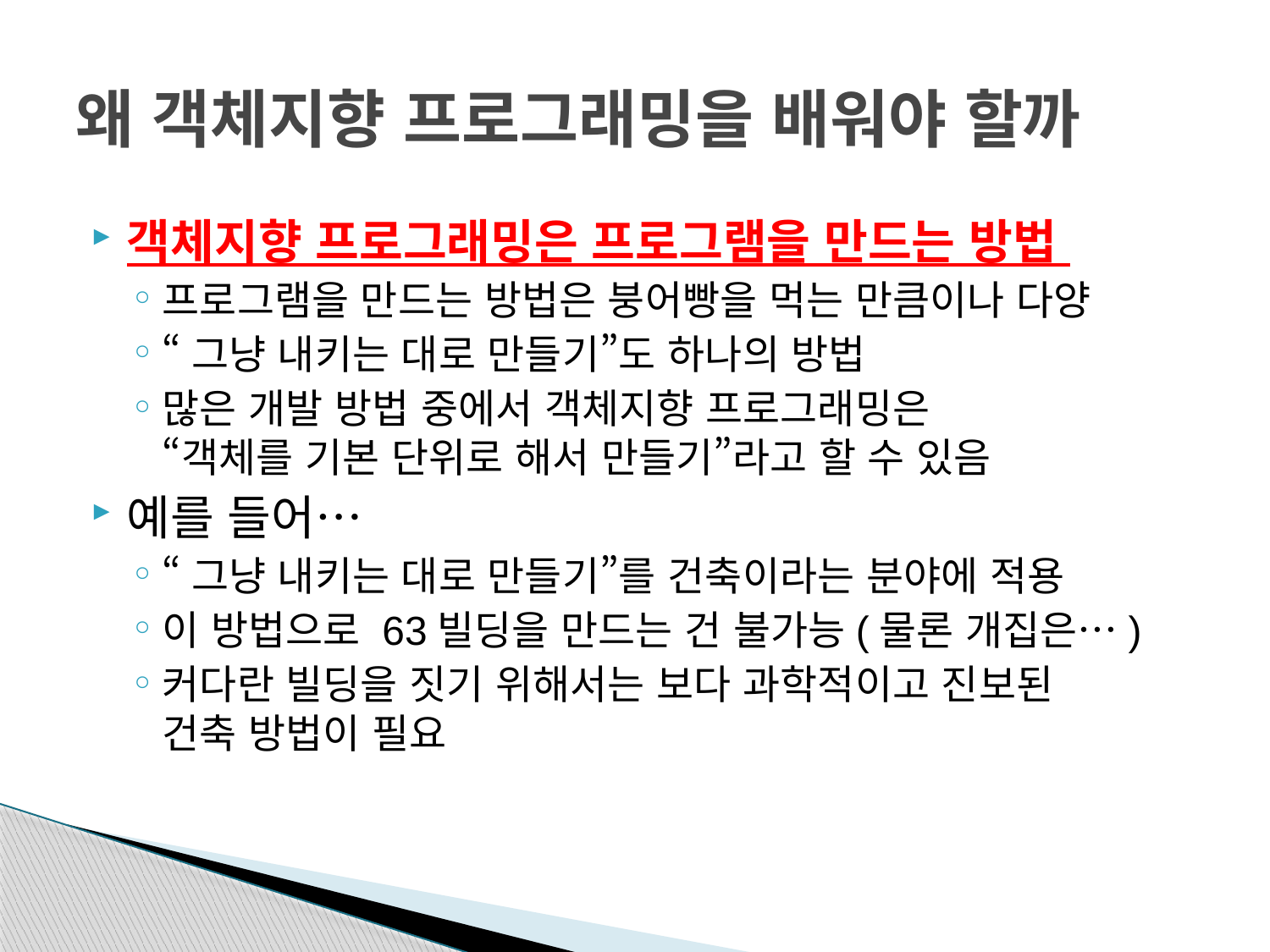

# 왜 객체지향 프로그래밍을 배워야 할까
객체지향 프로그래밍은 프로그램을 만드는 방법
프로그램을 만드는 방법은 붕어빵을 먹는 만큼이나 다양
“그냥 내키는 대로 만들기”도 하나의 방법
많은 개발 방법 중에서 객체지향 프로그래밍은
“객체를 기본 단위로 해서 만들기”라고 할 수 있음
예를 들어…
“그냥 내키는 대로 만들기”를 건축이라는 분야에 적용
이 방법으로 63빌딩을 만드는 건 불가능(물론 개집은…)
커다란 빌딩을 짓기 위해서는 보다 과학적이고 진보된
건축 방법이 필요